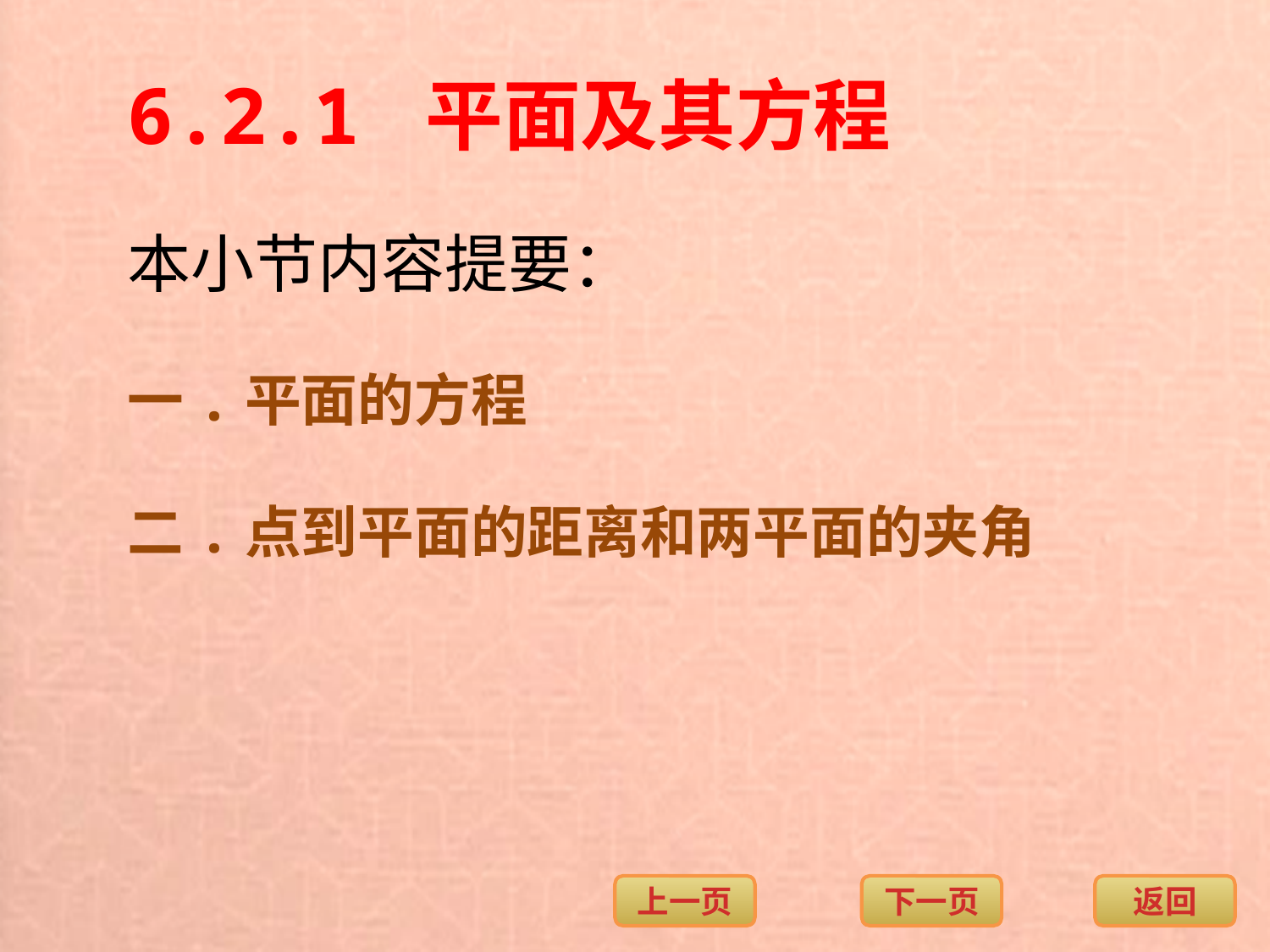

6.2.1 平面及其方程
本小节内容提要：
一.平面的方程
二.点到平面的距离和两平面的夹角